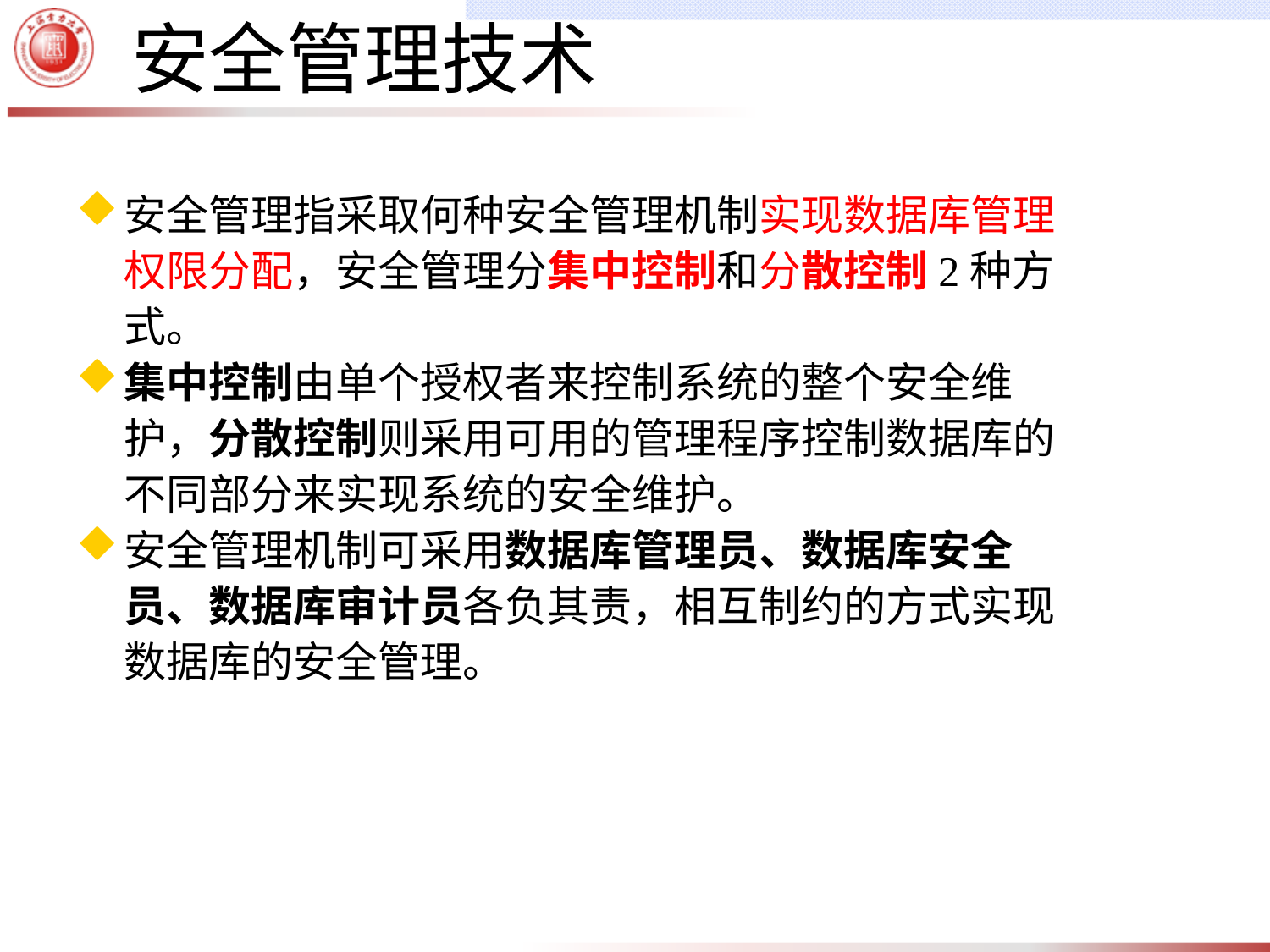

安全管理技术
安全管理指采取何种安全管理机制实现数据库管理权限分配，安全管理分集中控制和分散控制2种方式。
集中控制由单个授权者来控制系统的整个安全维护，分散控制则采用可用的管理程序控制数据库的不同部分来实现系统的安全维护。
安全管理机制可采用数据库管理员、数据库安全员、数据库审计员各负其责，相互制约的方式实现数据库的安全管理。